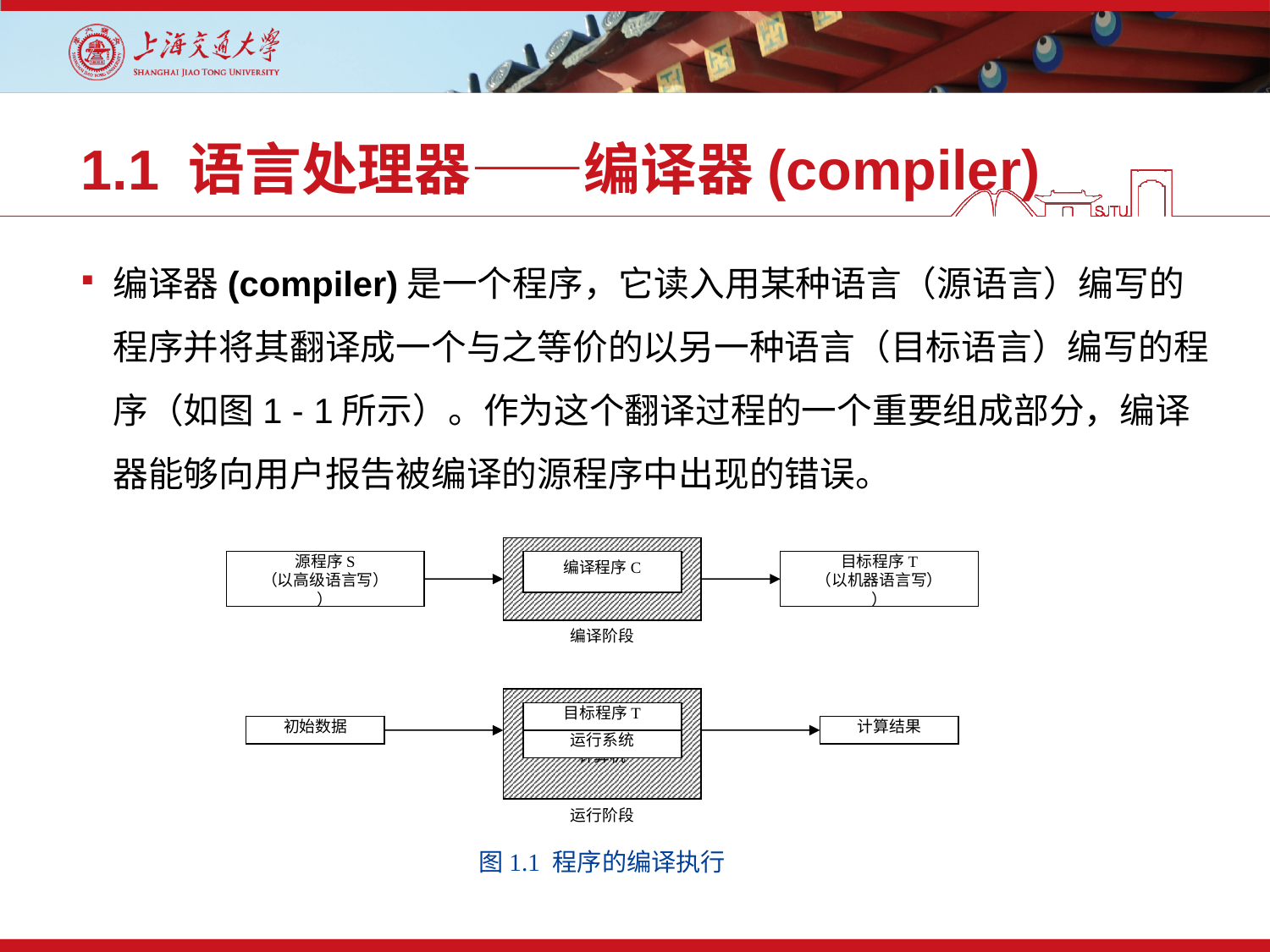

# 1.1 语言处理器——编译器(compiler)
编译器(compiler)是一个程序，它读入用某种语言（源语言）编写的程序并将其翻译成一个与之等价的以另一种语言（目标语言）编写的程序（如图1 - 1所示）。作为这个翻译过程的一个重要组成部分，编译器能够向用户报告被编译的源程序中出现的错误。

计算机
源程序S
（以高级语言写）
）
编译程序C
目标程序T
（以机器语言写）
）

编译阶段

计算机
目标程序T
初始数据
计算结果

运行系统

运行阶段
图1.1 程序的编译执行